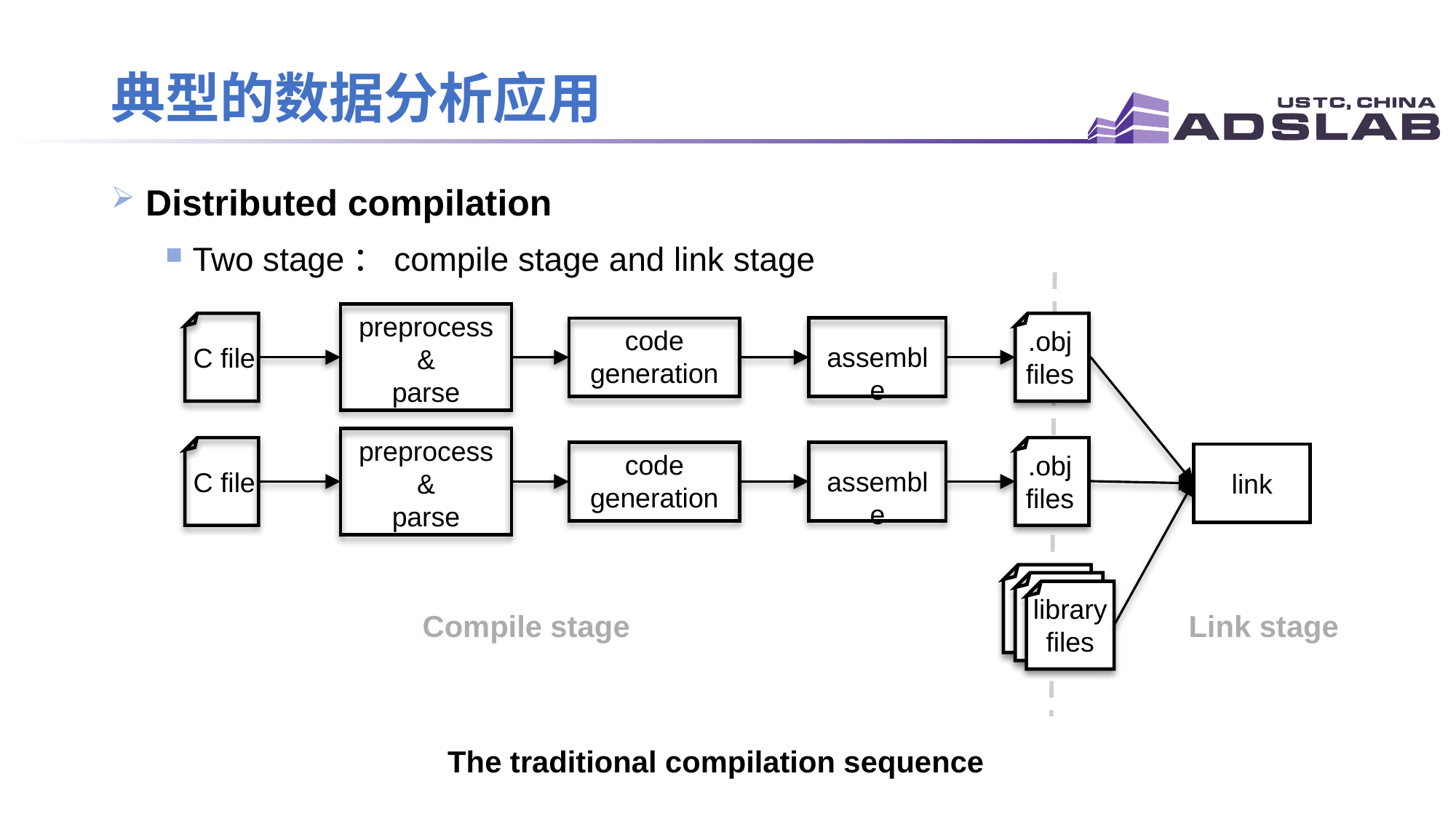

# 典型的数据分析应用
 Distributed compilation
 Two stage：compile stage and link stage

preprocess
&
parse

code
generation

.obj
files
assemble
C file

preprocess
&
parse

code
generation

.obj
files

assemble
C file
link

library
files
Link stage
Compile stage
The traditional compilation sequence